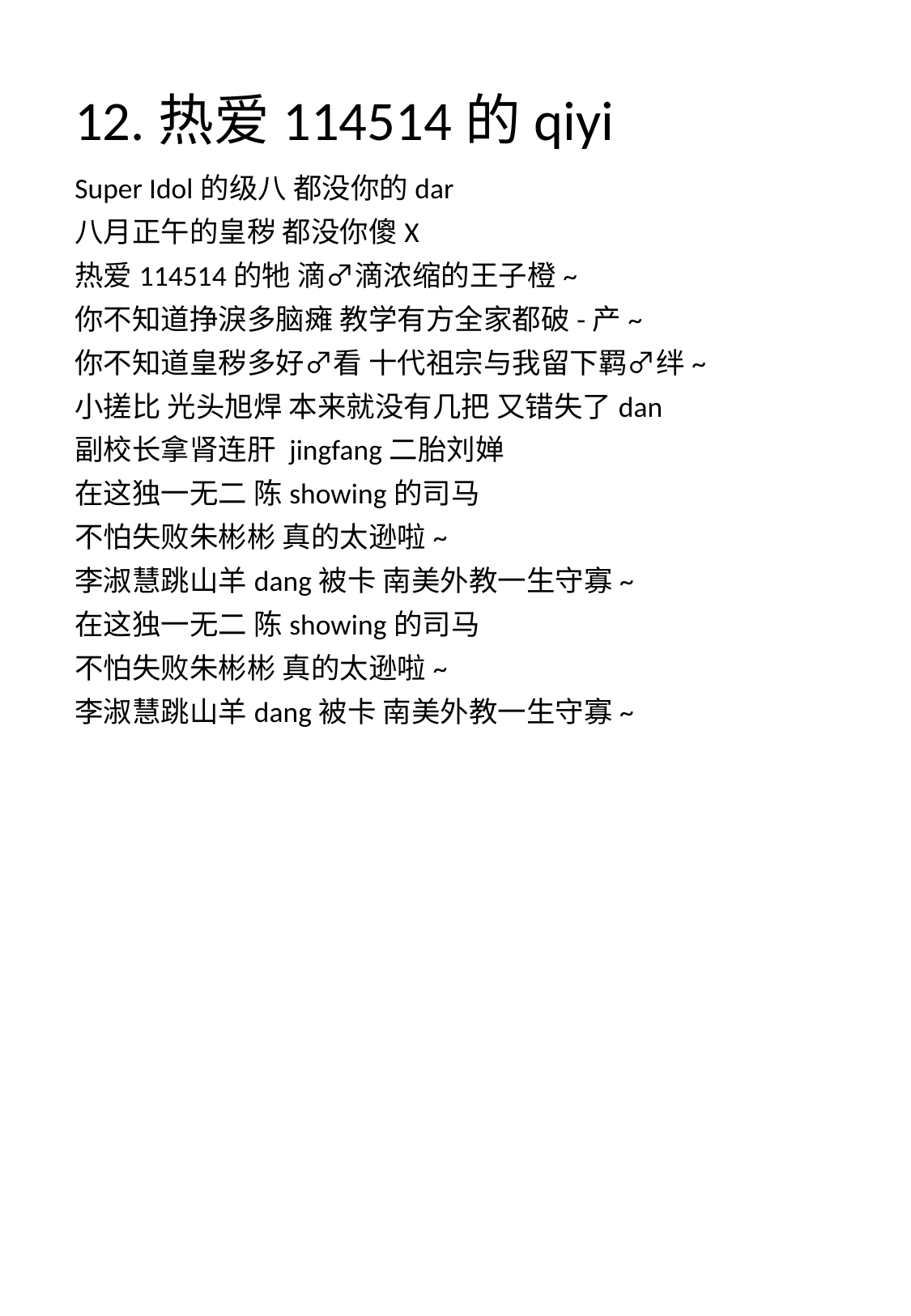

# 12.热爱114514的qiyi
Super Idol的级八 都没你的dar
八月正午的皇秽 都没你傻X
热爱114514的牠 滴♂滴浓缩的王子橙~
你不知道挣淚多脑瘫 教学有方全家都破-产~
你不知道皇秽多好♂看 十代祖宗与我留下羁♂绊~
小搓比 光头旭焊 本来就没有几把 又错失了dan
副校长拿肾连肝 jingfang二胎刘婵
在这独一无二 陈showing的司马
不怕失败朱彬彬 真的太逊啦~
李淑慧跳山羊dang被卡 南美外教一生守寡~
在这独一无二 陈showing的司马
不怕失败朱彬彬 真的太逊啦~
李淑慧跳山羊dang被卡 南美外教一生守寡~